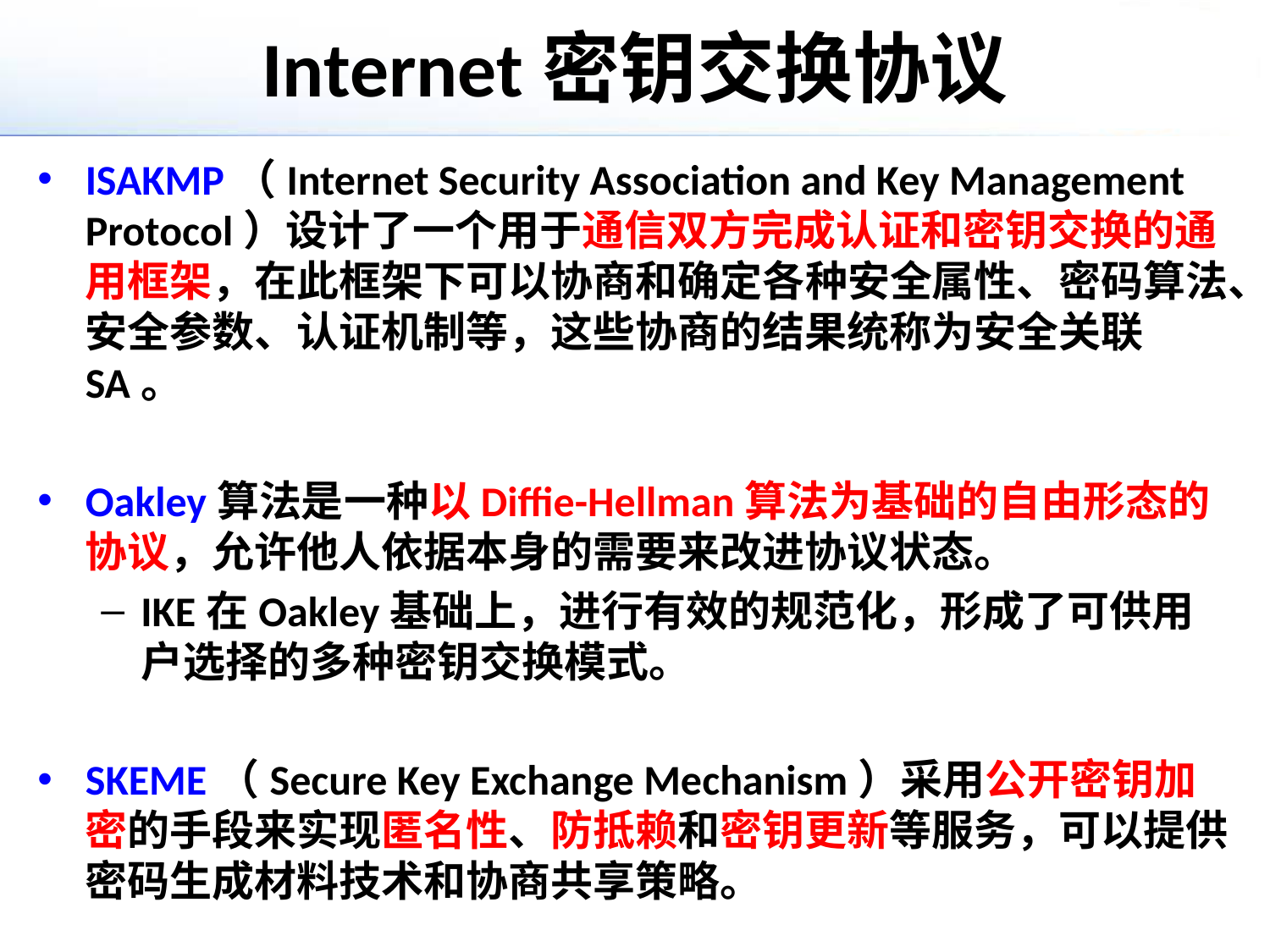

# Internet密钥交换协议
ISAKMP（Internet Security Association and Key Management Protocol）设计了一个用于通信双方完成认证和密钥交换的通用框架，在此框架下可以协商和确定各种安全属性、密码算法、安全参数、认证机制等，这些协商的结果统称为安全关联SA。

Oakley算法是一种以Diffie-Hellman算法为基础的自由形态的协议，允许他人依据本身的需要来改进协议状态。
IKE在Oakley基础上，进行有效的规范化，形成了可供用户选择的多种密钥交换模式。

SKEME（Secure Key Exchange Mechanism）采用公开密钥加密的手段来实现匿名性、防抵赖和密钥更新等服务，可以提供密码生成材料技术和协商共享策略。